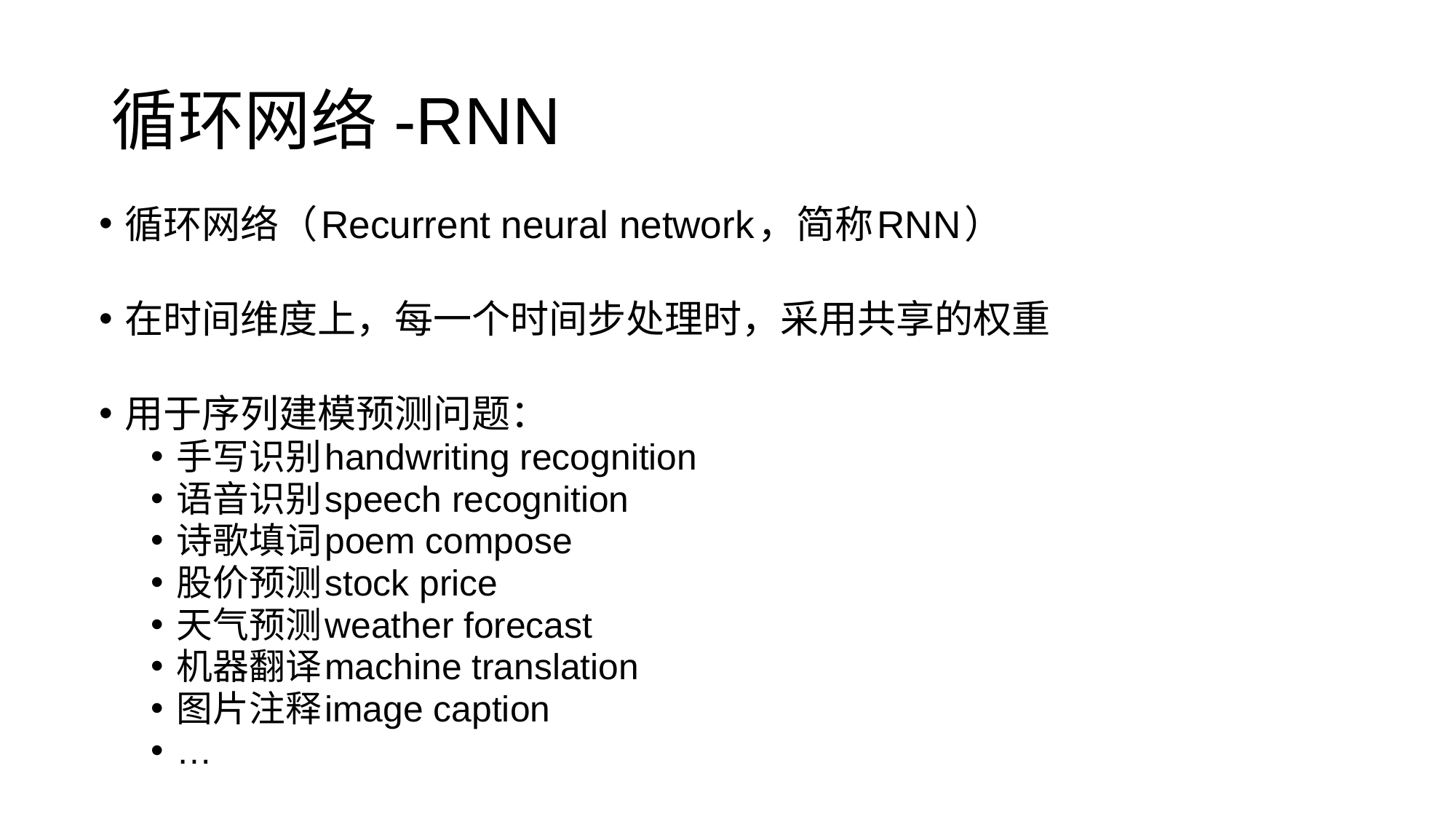

# 循环网络-RNN
循环网络（Recurrent neural network，简称RNN）

在时间维度上，每一个时间步处理时，采用共享的权重

用于序列建模预测问题：
手写识别handwriting recognition
语音识别speech recognition
诗歌填词poem compose
股价预测stock price
天气预测weather forecast
机器翻译machine translation
图片注释image caption
…